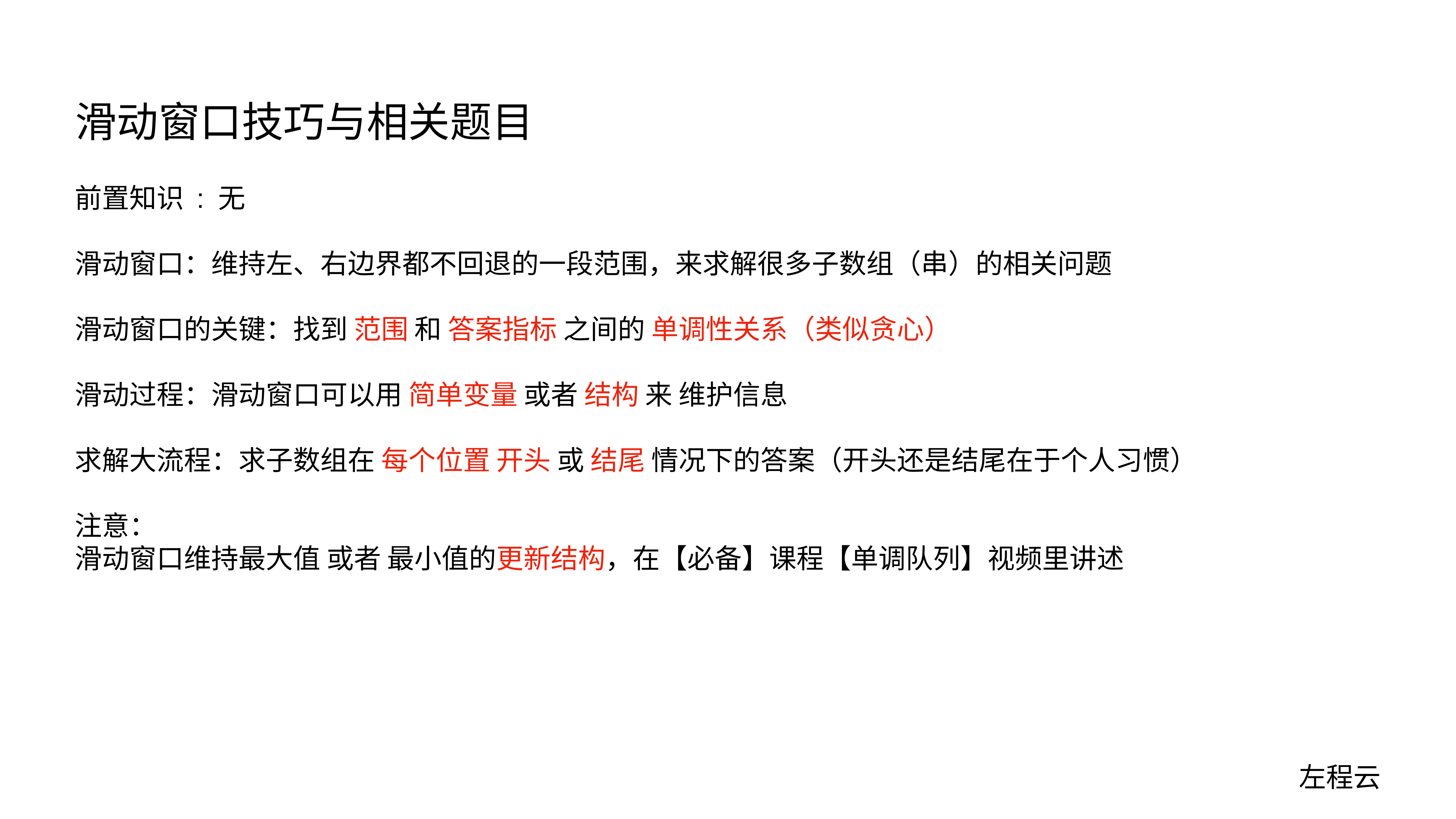

# 滑动窗口技巧与相关题目
前置知识 : 无

滑动窗口：维持左、右边界都不回退的一段范围，来求解很多子数组（串）的相关问题

滑动窗口的关键：找到 范围 和 答案指标 之间的 单调性关系（类似贪心）

滑动过程：滑动窗口可以用 简单变量 或者 结构 来 维护信息

求解大流程：求子数组在 每个位置 开头 或 结尾 情况下的答案（开头还是结尾在于个人习惯）

注意：
滑动窗口维持最大值 或者 最小值的更新结构，在【必备】课程【单调队列】视频里讲述
左程云